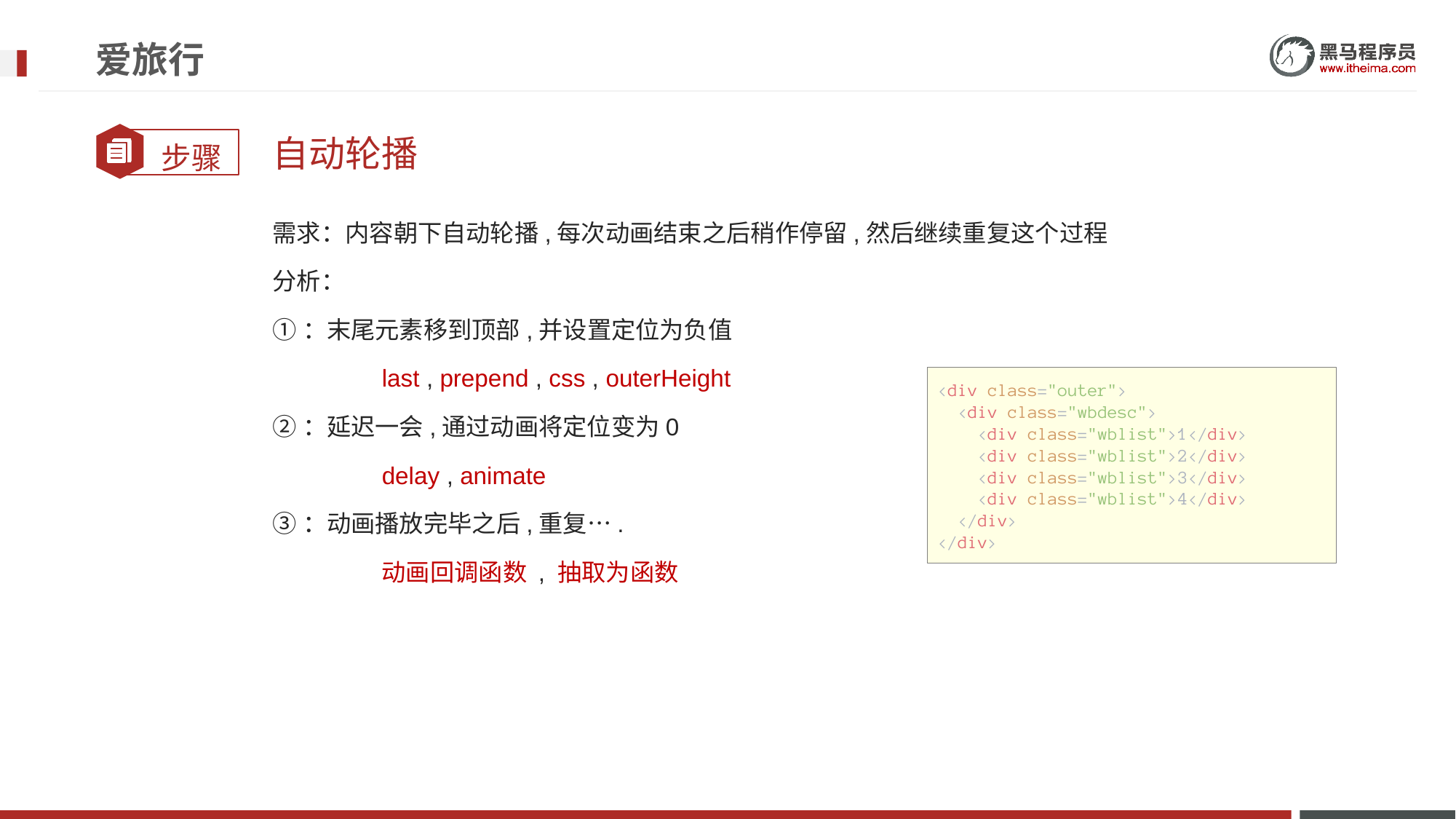

# 爱旅行
自动轮播
需求：内容朝下自动轮播,每次动画结束之后稍作停留,然后继续重复这个过程
分析：
①：末尾元素移到顶部,并设置定位为负值
	last , prepend , css , outerHeight
②：延迟一会,通过动画将定位变为0
	delay , animate
③：动画播放完毕之后,重复….
	动画回调函数 , 抽取为函数

<div class="outer">
  <div class="wbdesc">
    <div class="wblist">1</div>
    <div class="wblist">2</div>
    <div class="wblist">3</div>
    <div class="wblist">4</div>
  </div>
</div>